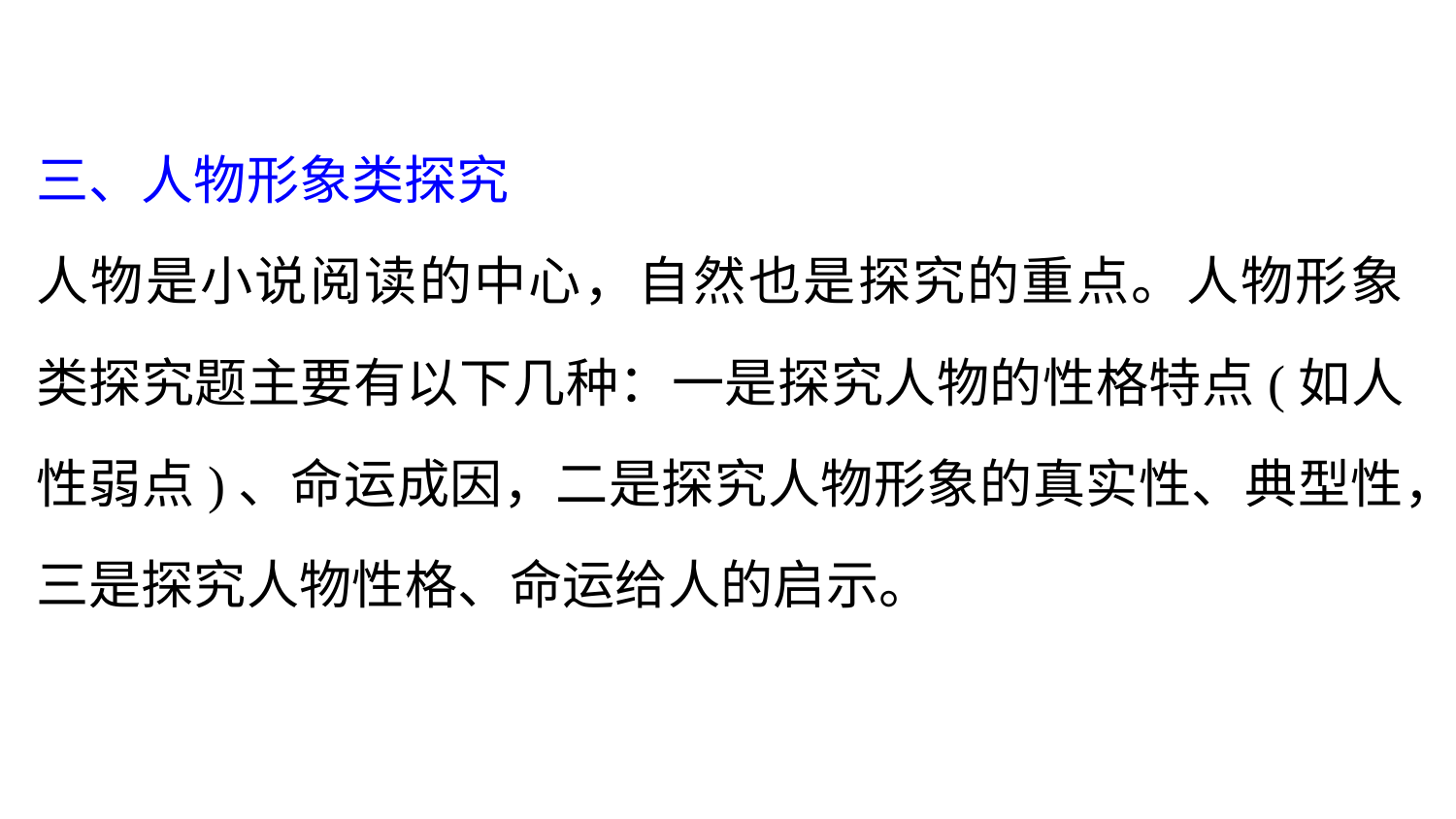

三、人物形象类探究
人物是小说阅读的中心，自然也是探究的重点。人物形象类探究题主要有以下几种：一是探究人物的性格特点(如人性弱点)、命运成因，二是探究人物形象的真实性、典型性，三是探究人物性格、命运给人的启示。